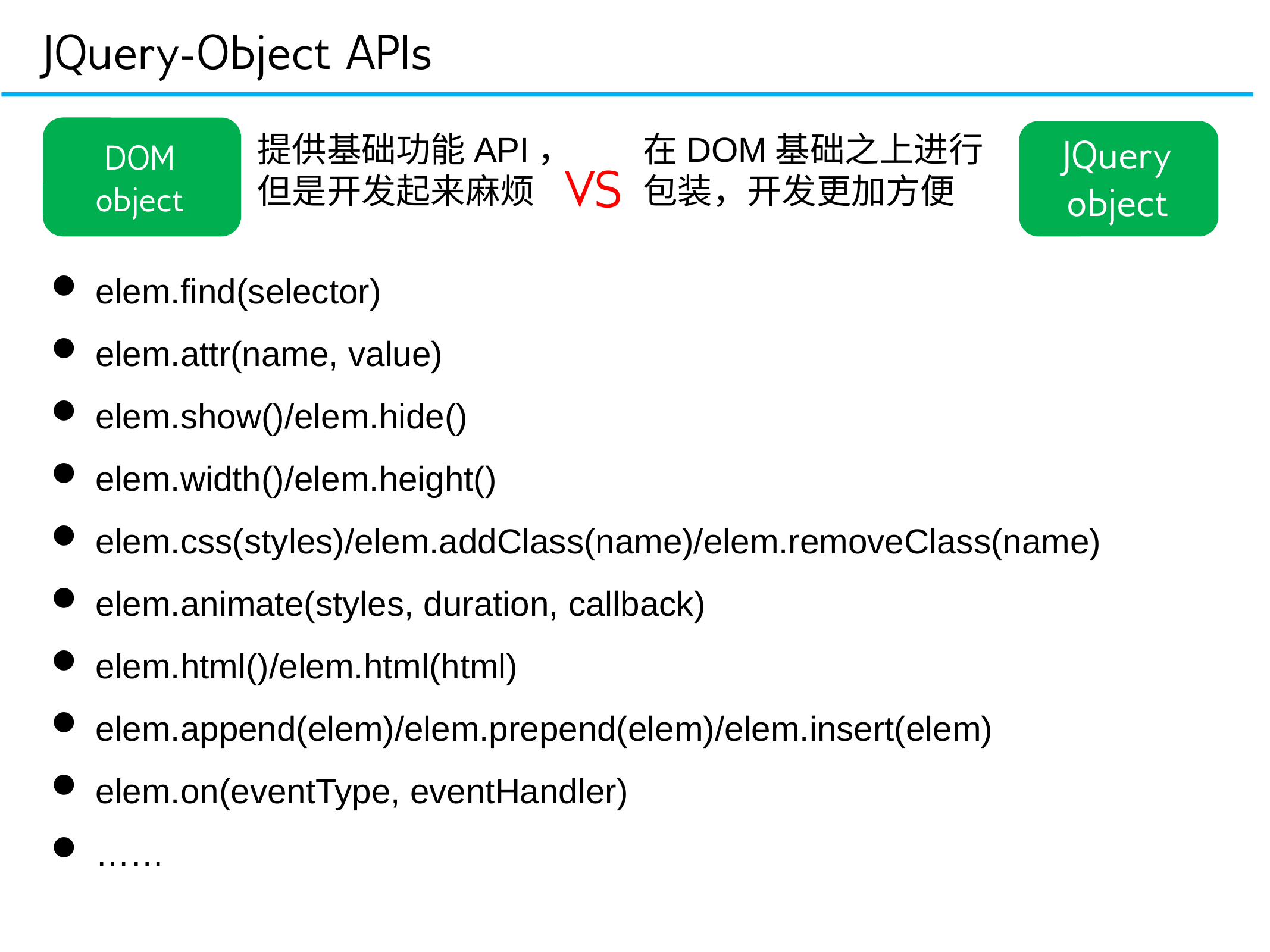

JQuery-Object APIs

提供基础功能API，
但是开发起来麻烦
在DOM基础之上进行包装，开发更加方便
JQuery
object
DOM
object
VS
elem.find(selector)
elem.attr(name, value)
elem.show()/elem.hide()
elem.width()/elem.height()
elem.css(styles)/elem.addClass(name)/elem.removeClass(name)
elem.animate(styles, duration, callback)
elem.html()/elem.html(html)
elem.append(elem)/elem.prepend(elem)/elem.insert(elem)
elem.on(eventType, eventHandler)
……